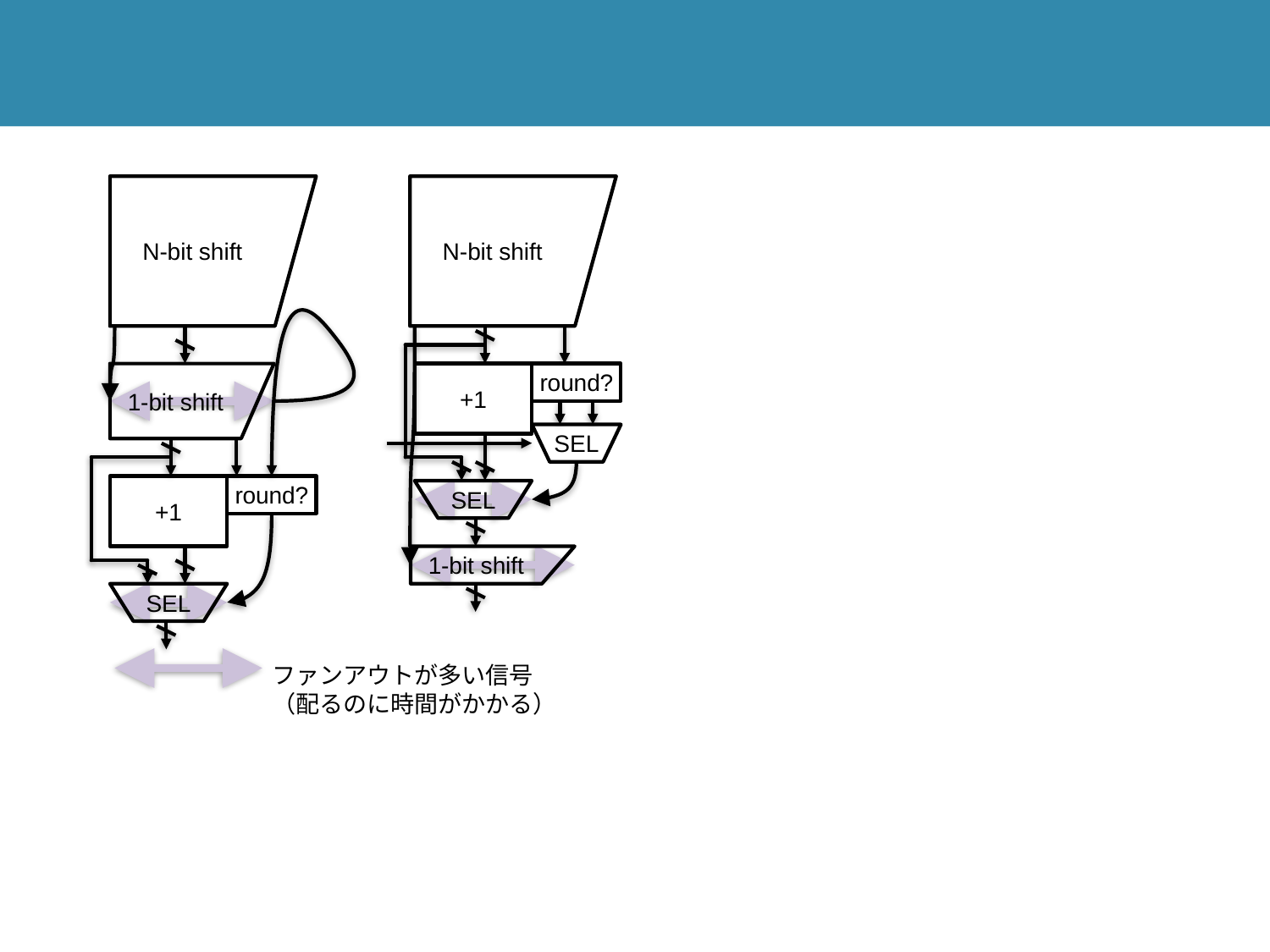

N-bit shift
N-bit shift
1-bit shift
+1
round?
SEL
+1
round?
SEL
1-bit shift
SEL
ファンアウトが多い信号
（配るのに時間がかかる）